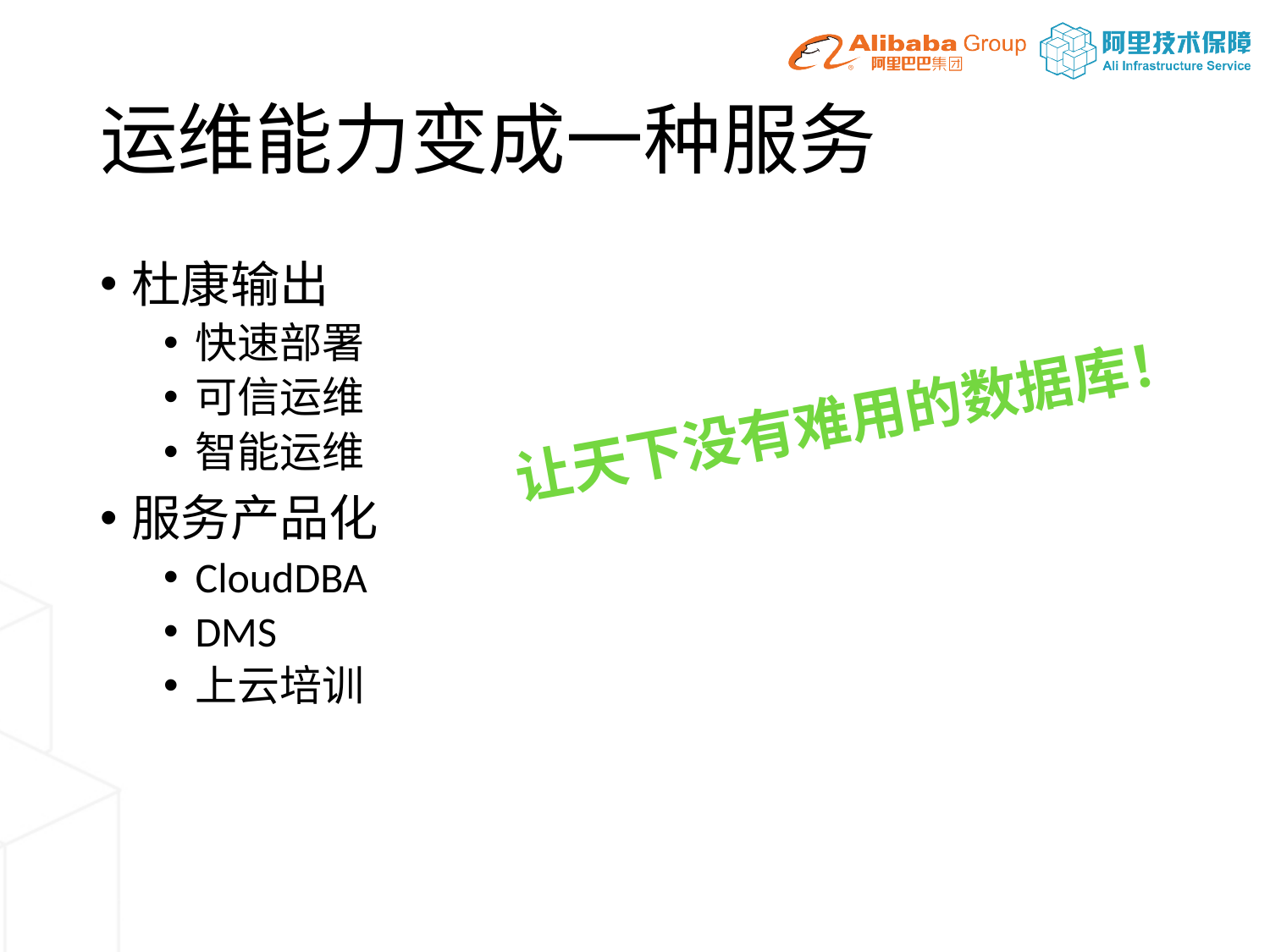

# 运维能力变成一种服务
杜康输出
快速部署
可信运维
智能运维
服务产品化
CloudDBA
DMS
上云培训
让天下没有难用的数据库！